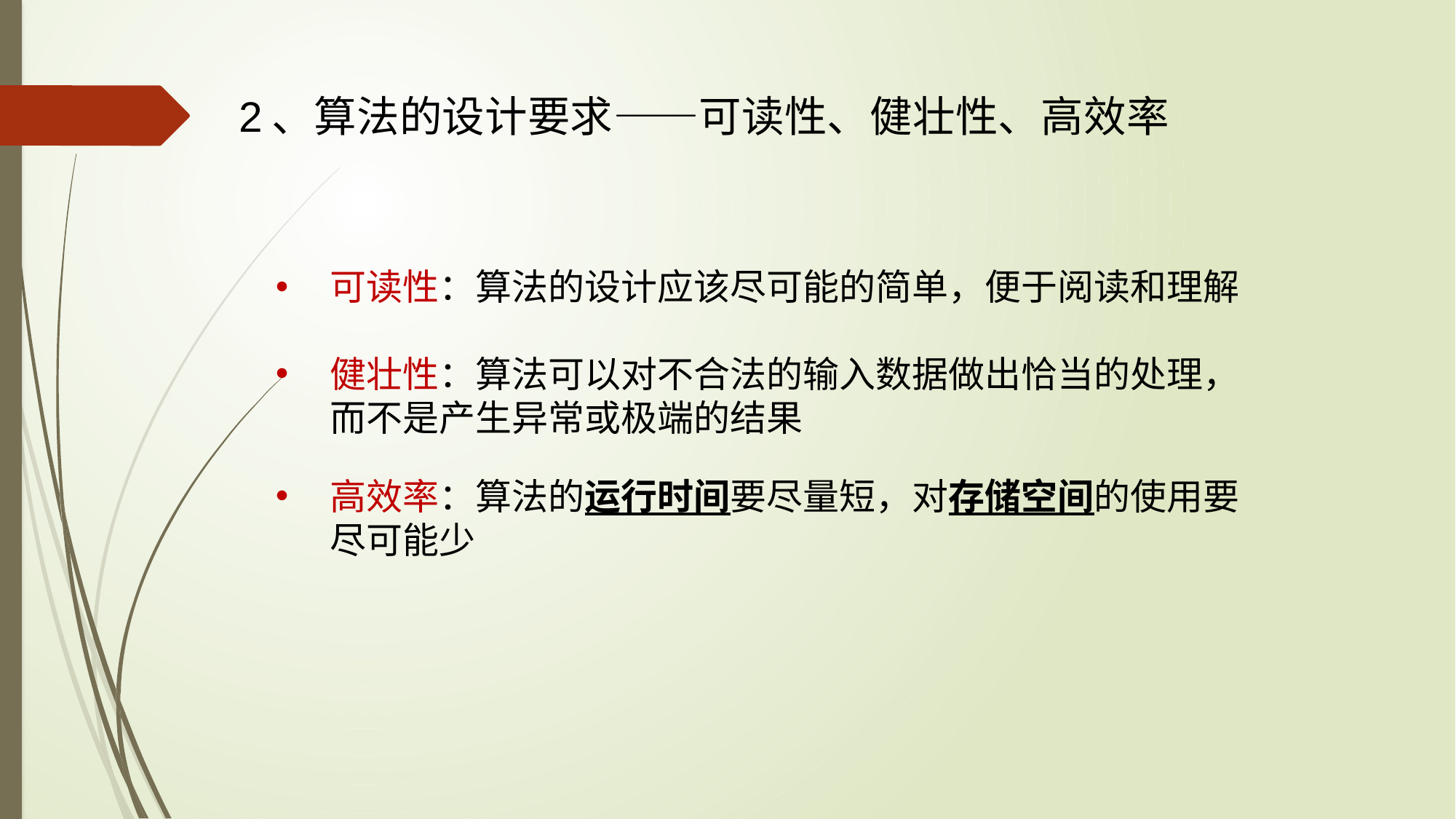

2、算法的设计要求——可读性、健壮性、高效率
可读性：算法的设计应该尽可能的简单，便于阅读和理解
健壮性：算法可以对不合法的输入数据做出恰当的处理，而不是产生异常或极端的结果
高效率：算法的运行时间要尽量短，对存储空间的使用要尽可能少